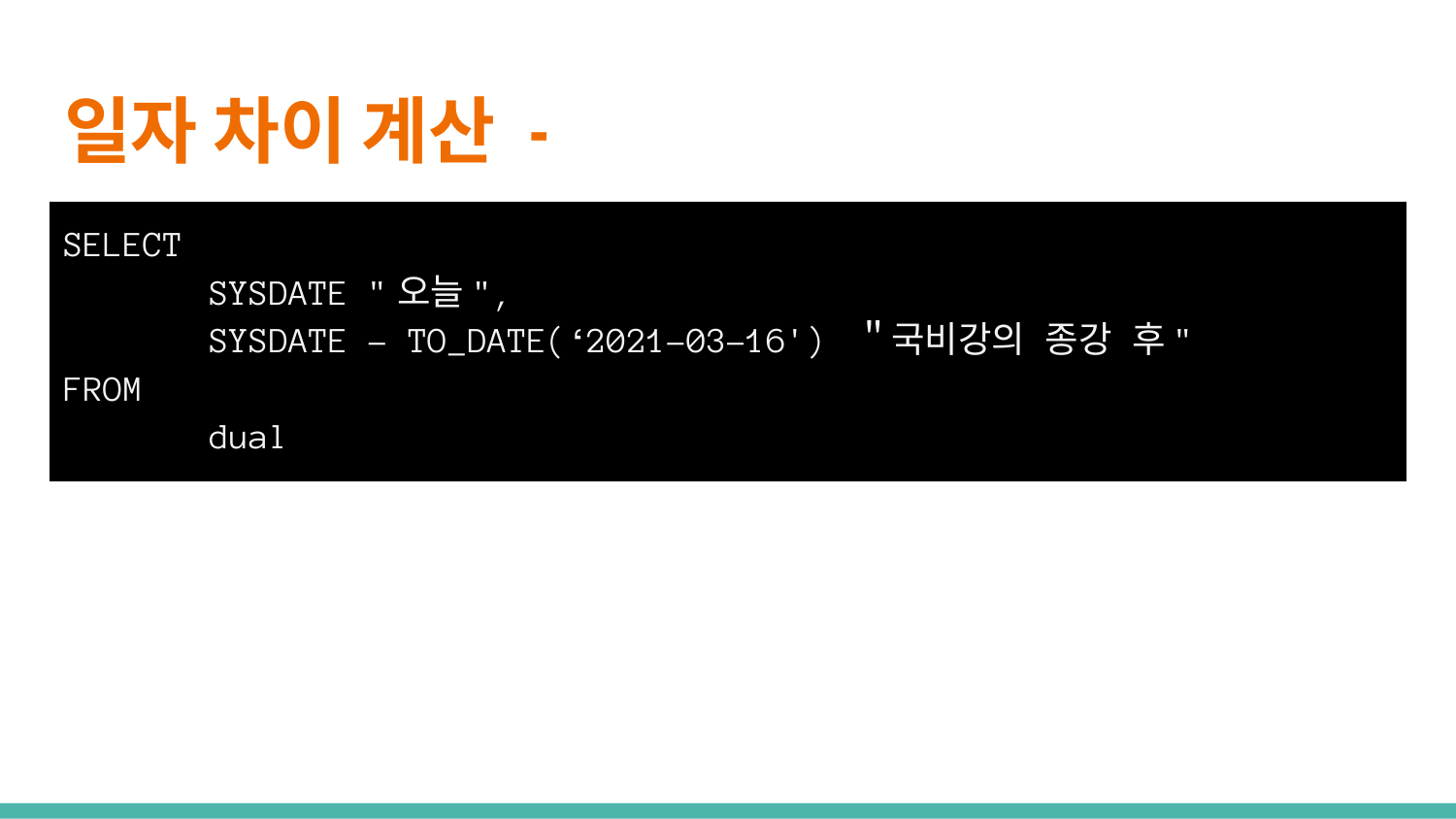

# 일자 차이 계산 -
SELECT
	SYSDATE "오늘",
	SYSDATE - TO_DATE(‘2021-03-16') ＂국비강의 종강 후"
FROM
	dual